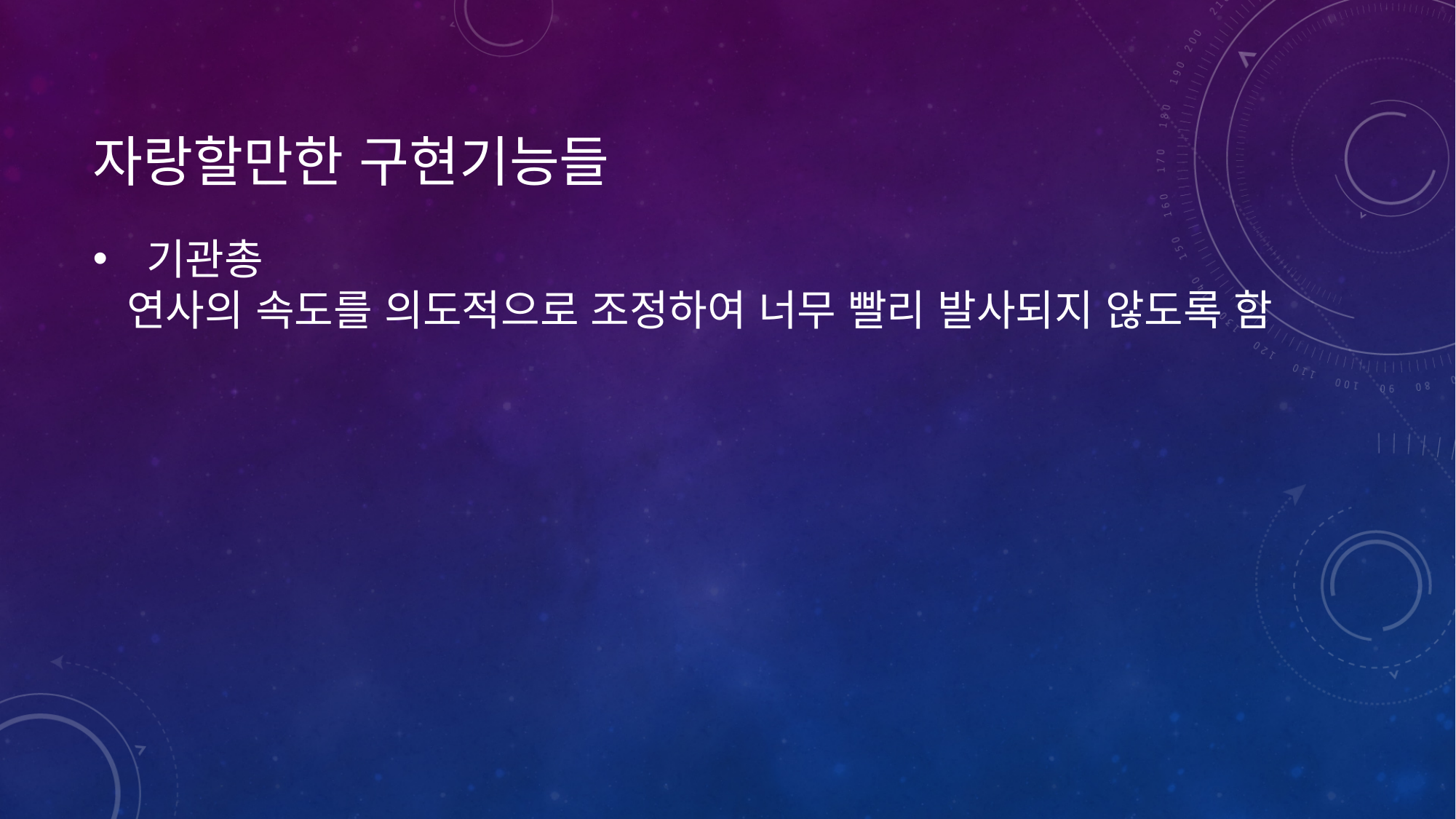

# 자랑할만한 구현기능들
 기관총
연사의 속도를 의도적으로 조정하여 너무 빨리 발사되지 않도록 함